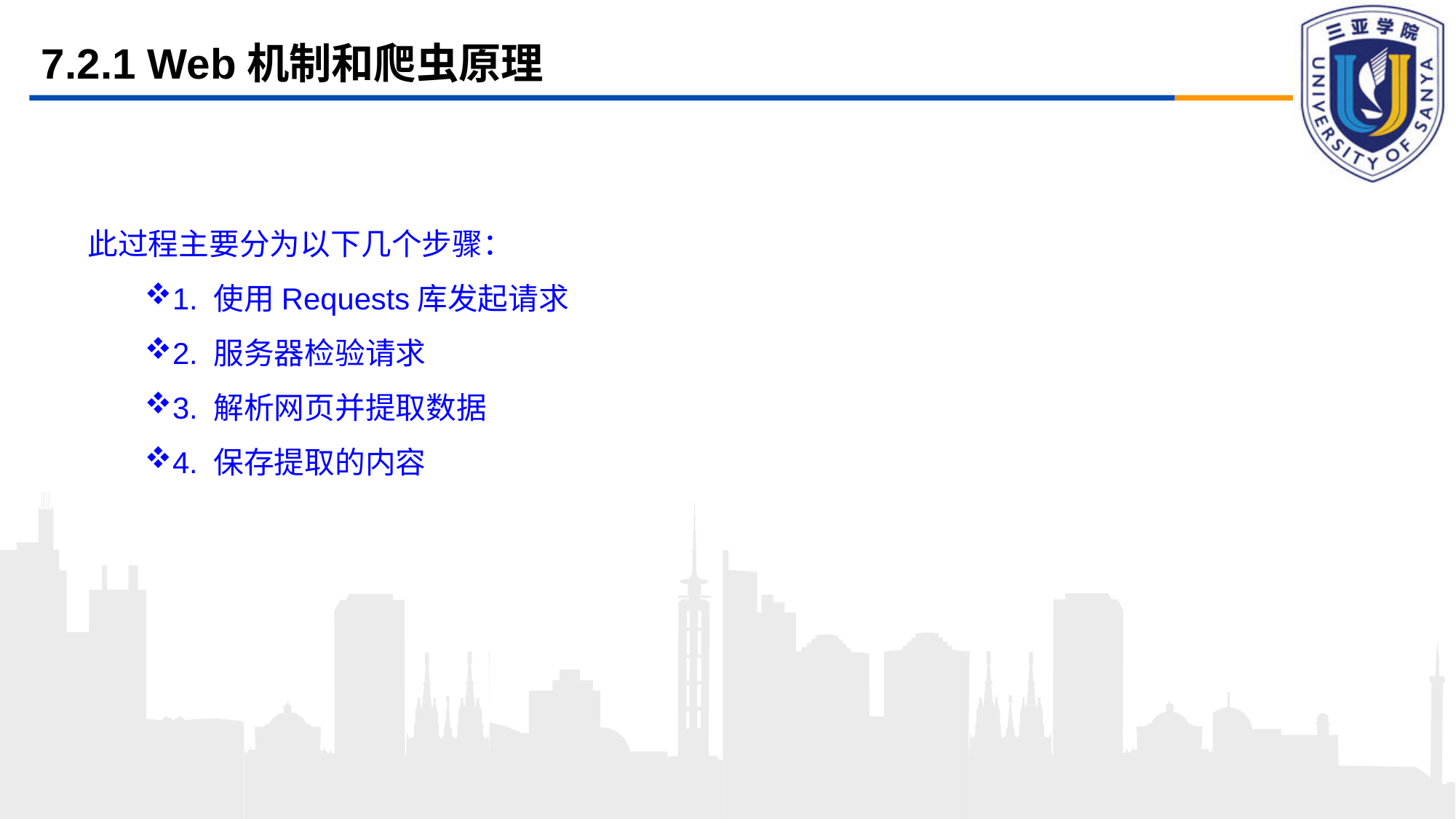

# 7.2.1 Web机制和爬虫原理
此过程主要分为以下几个步骤：
1. 使用Requests库发起请求
2. 服务器检验请求
3. 解析网页并提取数据
4. 保存提取的内容